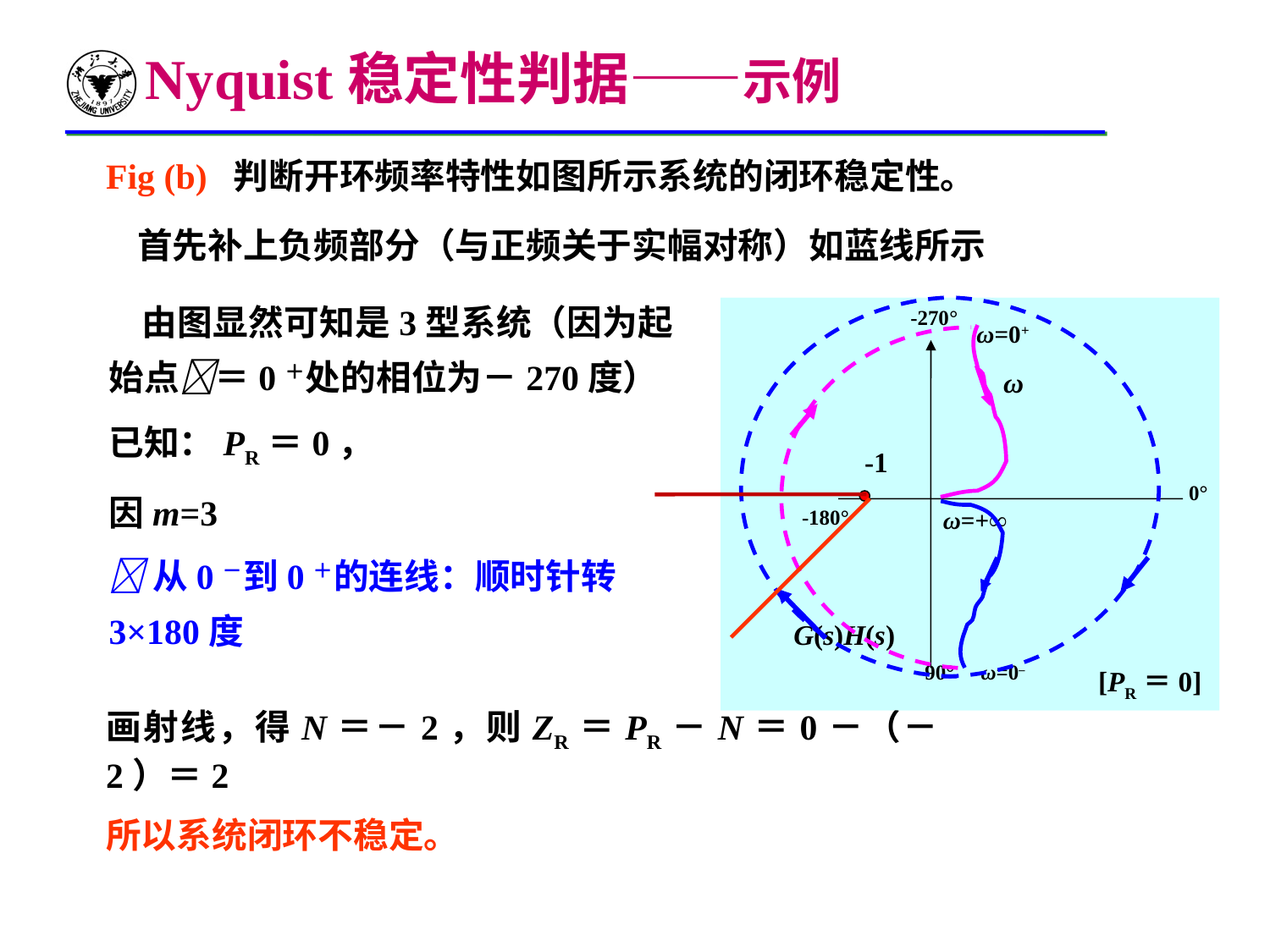

Nyquist稳定性判据——示例
Fig (b)  判断开环频率特性如图所示系统的闭环稳定性。
首先补上负频部分（与正频关于实幅对称）如蓝线所示
   由图显然可知是3型系统（因为起始点ω＝0＋处的相位为－270度）
已知：PR＝0，
因m=3
ω从0－到0＋的连线：顺时针转3×180度

-270°
ω=0+

ω
0°
-180°

ω=+∞
G(s)H(s)
-90°
[PR＝0]

-270°
ω=0+

ω
0°
-180°

ω=+∞
G(s)H(s)
-90°

-1

ω=0–
[PR＝0]
画射线，得N＝－2，则ZR＝PR－N＝0－（－2）＝2
所以系统闭环不稳定。